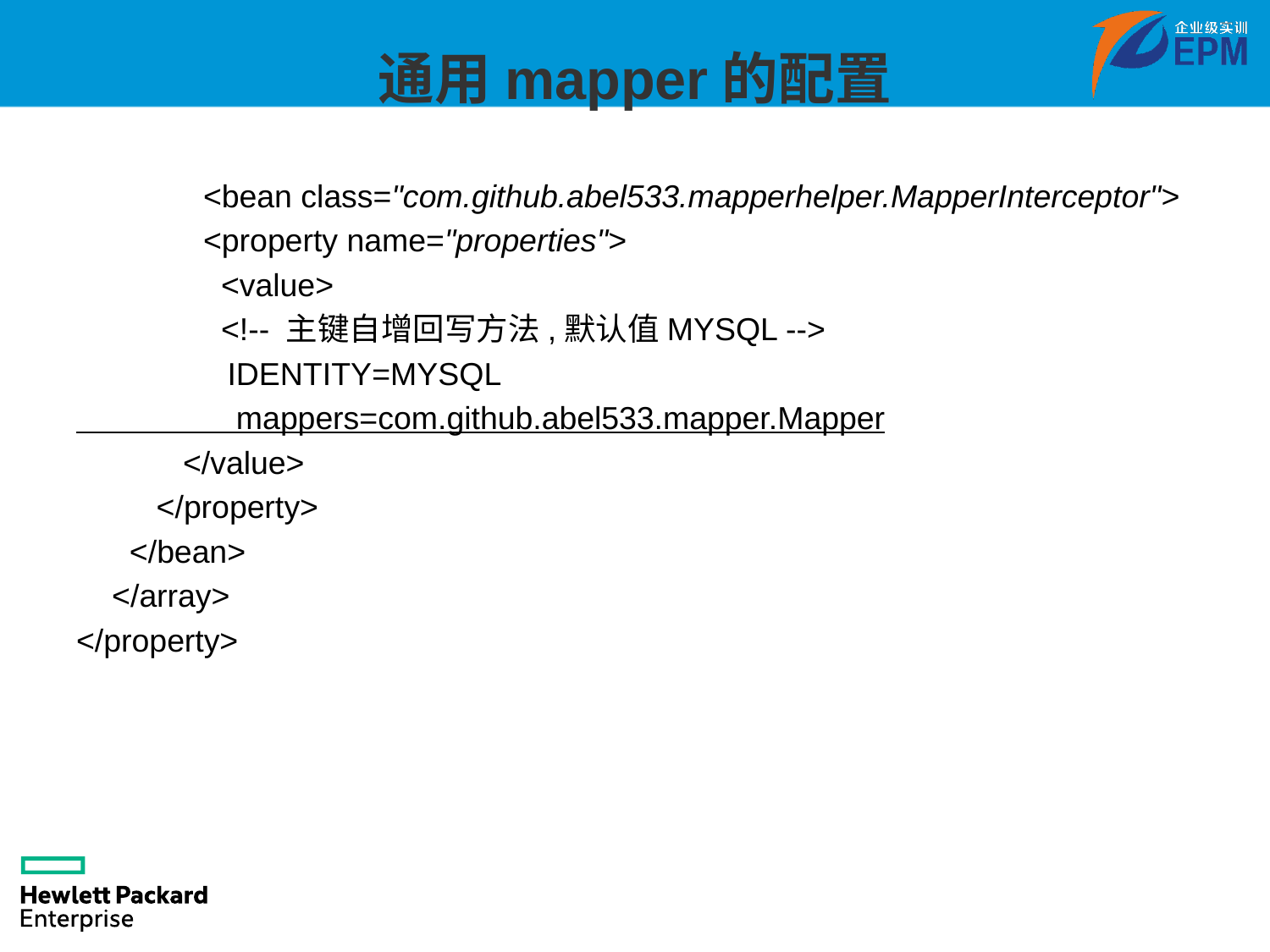

# 通用mapper的配置
	<bean class="com.github.abel533.mapperhelper.MapperInterceptor">
	<property name="properties">
	  <value>
	  <!-- 主键自增回写方法,默认值MYSQL -->
                 IDENTITY=MYSQL
                  mappers=com.github.abel533.mapper.Mapper
            </value>
         </property>
      </bean>
    </array>
</property>